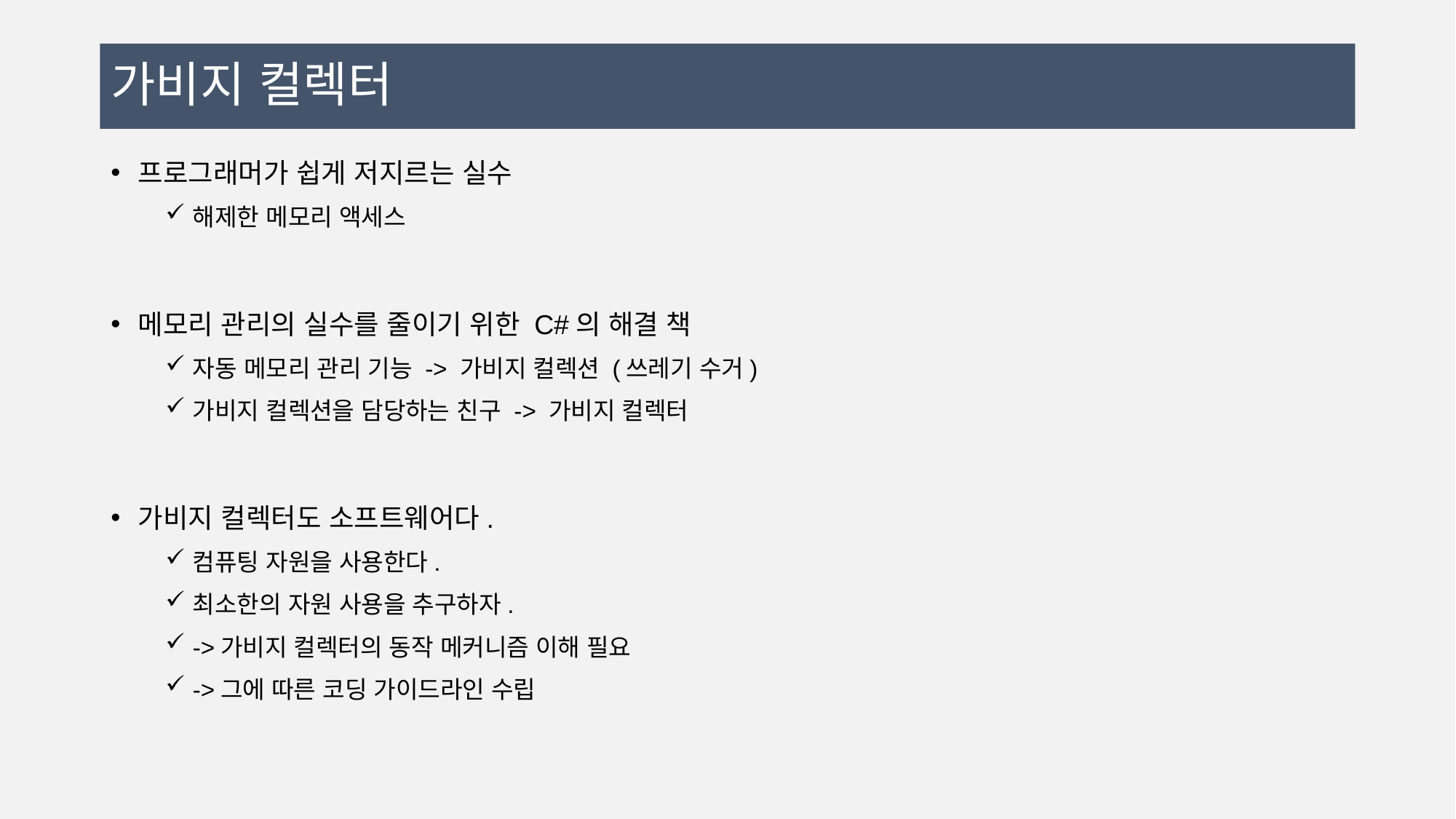

# 가비지 컬렉터
프로그래머가 쉽게 저지르는 실수
해제한 메모리 액세스

메모리 관리의 실수를 줄이기 위한 C#의 해결 책
자동 메모리 관리 기능 -> 가비지 컬렉션 (쓰레기 수거)
가비지 컬렉션을 담당하는 친구 -> 가비지 컬렉터

가비지 컬렉터도 소프트웨어다.
컴퓨팅 자원을 사용한다.
최소한의 자원 사용을 추구하자.
->가비지 컬렉터의 동작 메커니즘 이해 필요
->그에 따른 코딩 가이드라인 수립